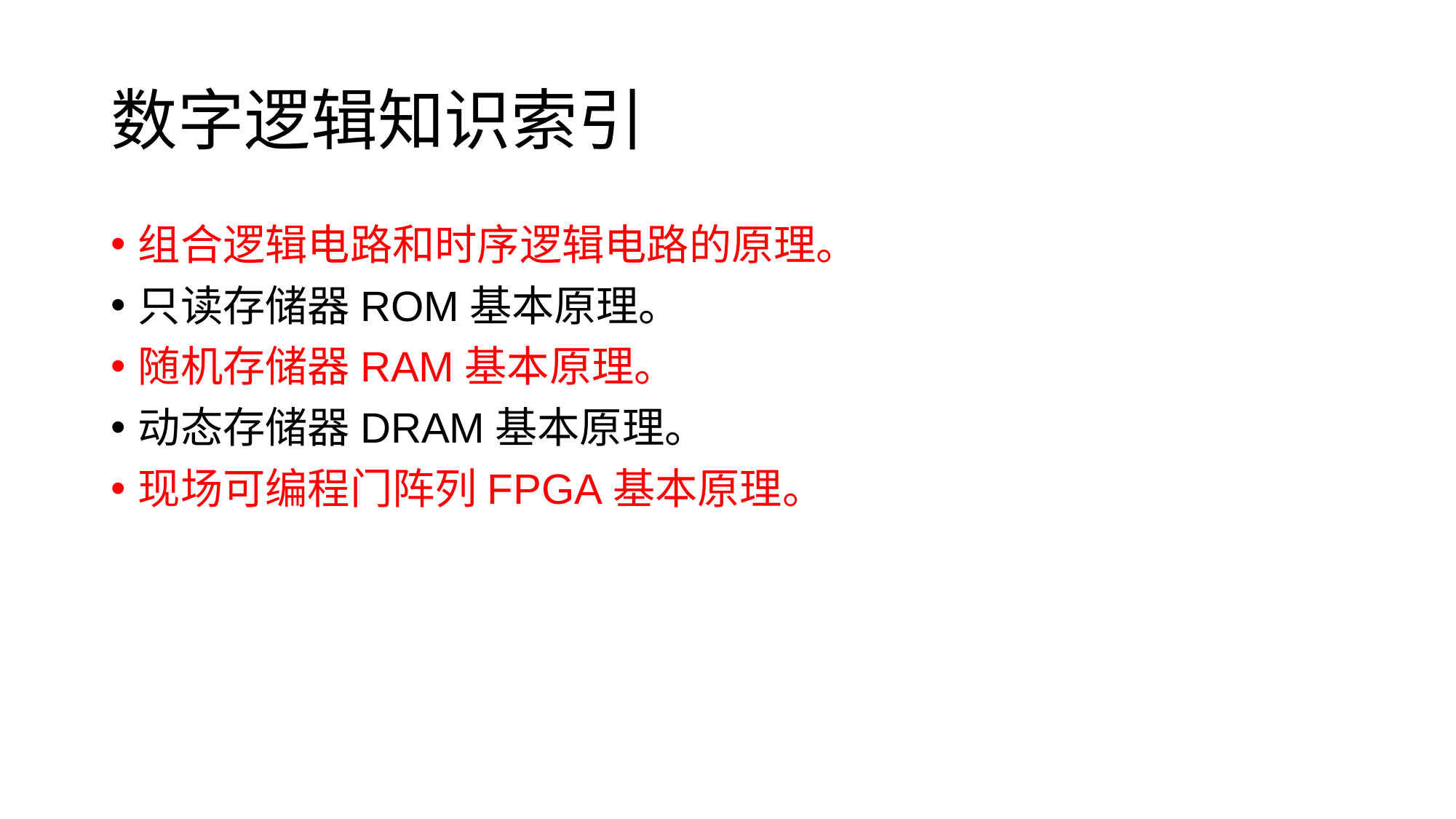

# 数字逻辑知识索引
组合逻辑电路和时序逻辑电路的原理。
只读存储器ROM基本原理。
随机存储器RAM基本原理。
动态存储器DRAM基本原理。
现场可编程门阵列FPGA基本原理。